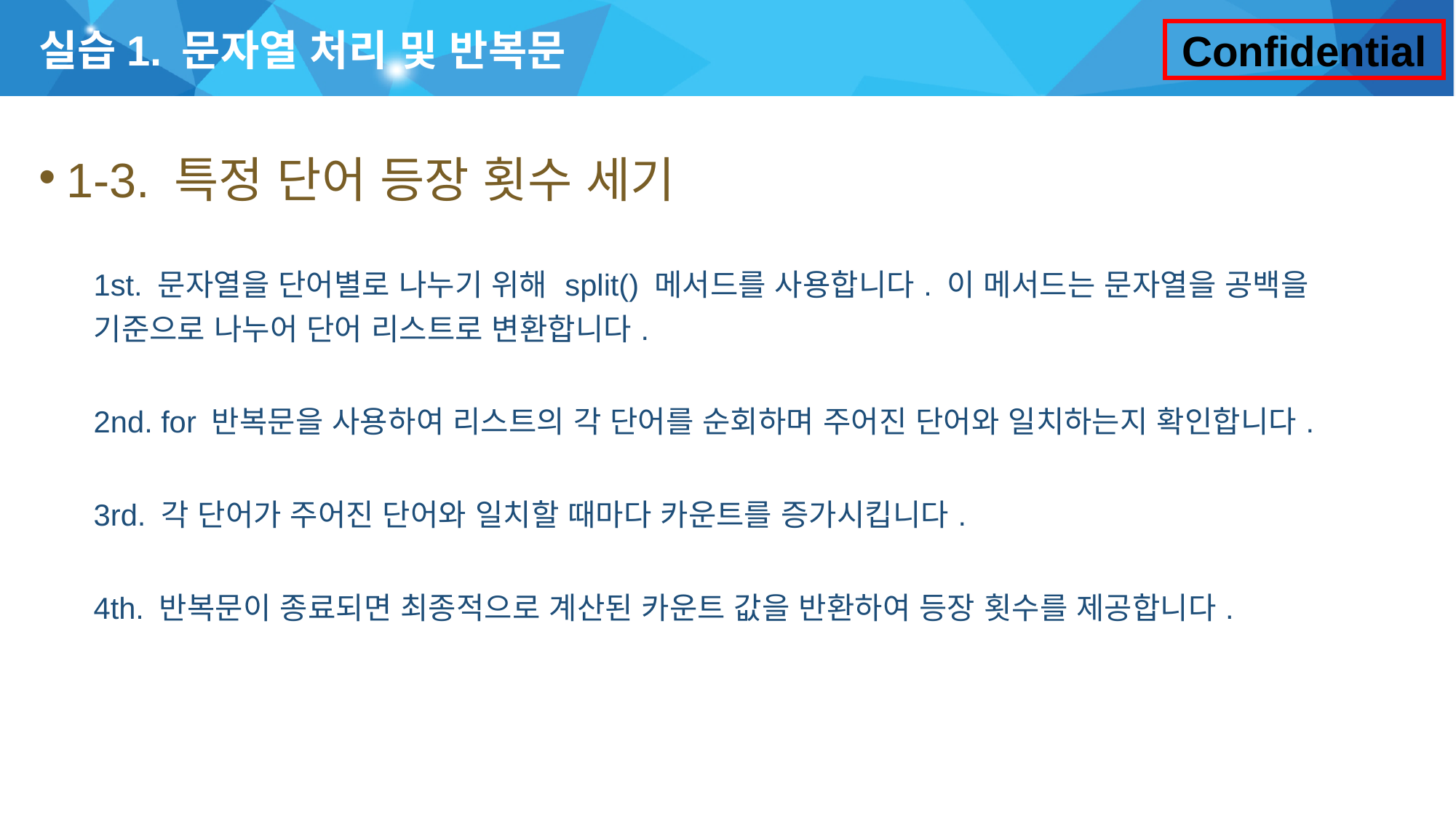

# 실습1. 문자열 처리 및 반복문
1-3. 특정 단어 등장 횟수 세기

1st. 문자열을 단어별로 나누기 위해 split() 메서드를 사용합니다. 이 메서드는 문자열을 공백을 기준으로 나누어 단어 리스트로 변환합니다.

2nd. for 반복문을 사용하여 리스트의 각 단어를 순회하며 주어진 단어와 일치하는지 확인합니다.

3rd. 각 단어가 주어진 단어와 일치할 때마다 카운트를 증가시킵니다.

4th. 반복문이 종료되면 최종적으로 계산된 카운트 값을 반환하여 등장 횟수를 제공합니다.